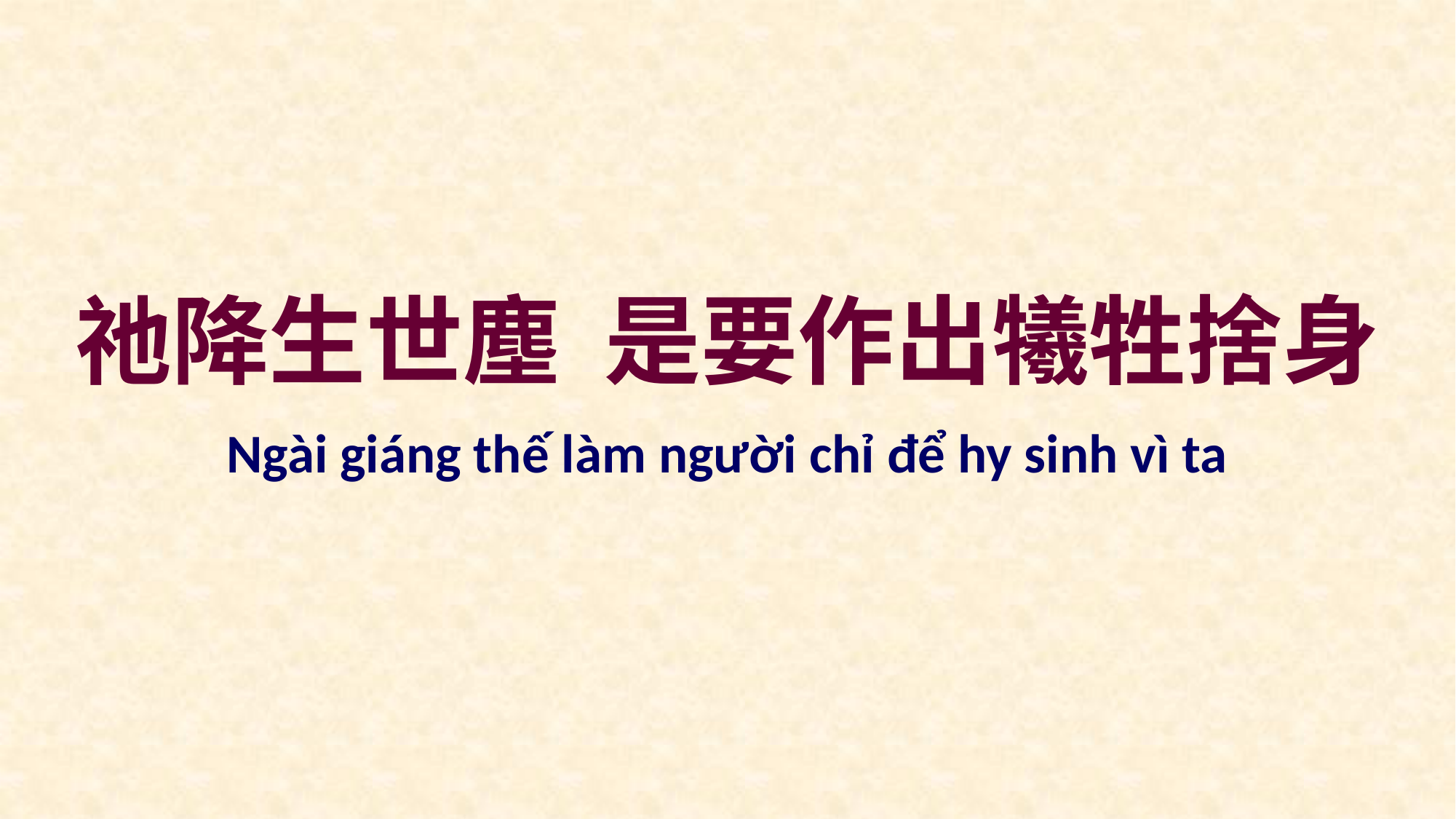

祂降生世塵  是要作出犧牲捨身
Ngài giáng thế làm người chỉ để hy sinh vì ta